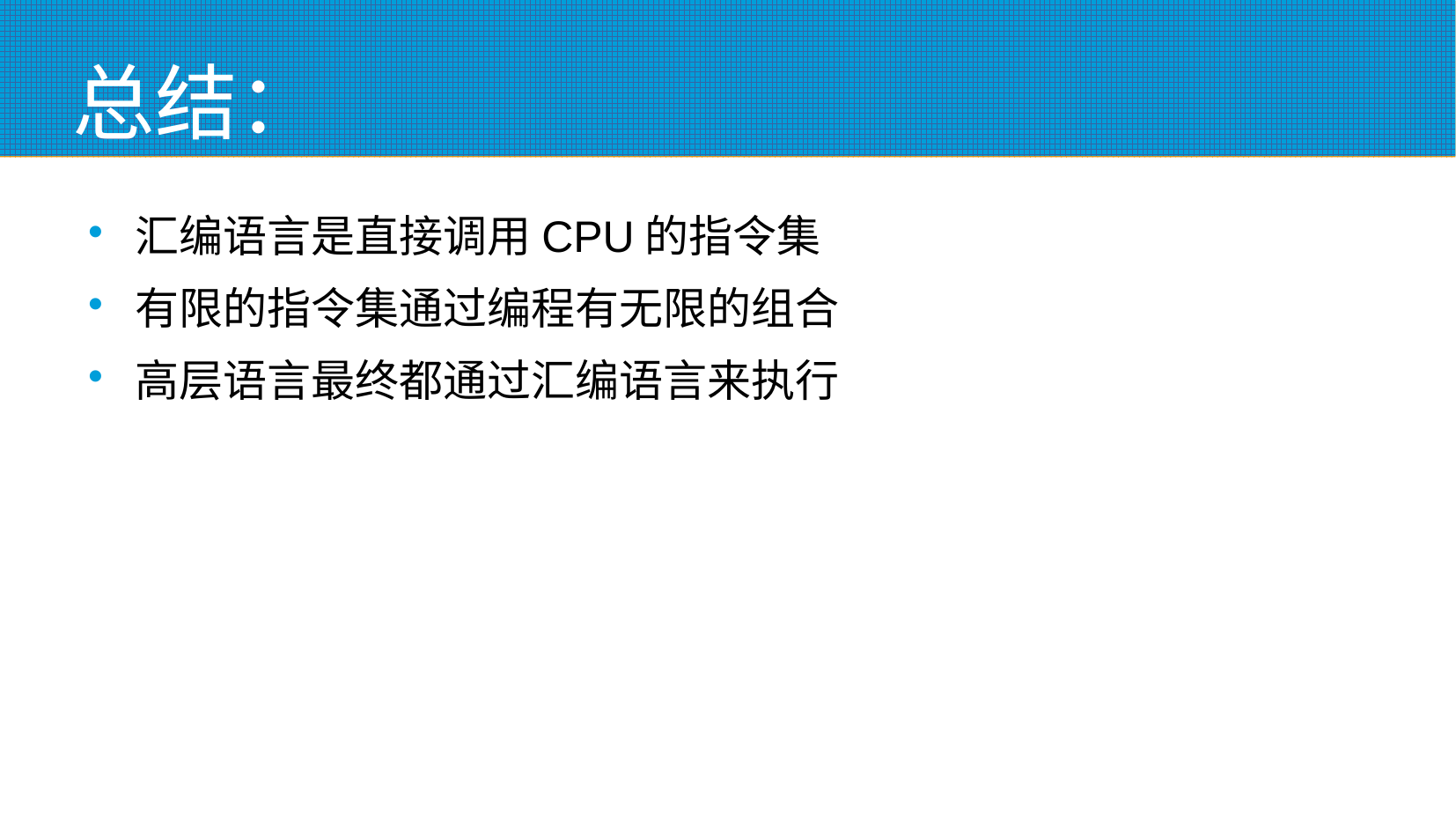

# 总结：
汇编语言是直接调用CPU的指令集
有限的指令集通过编程有无限的组合
高层语言最终都通过汇编语言来执行